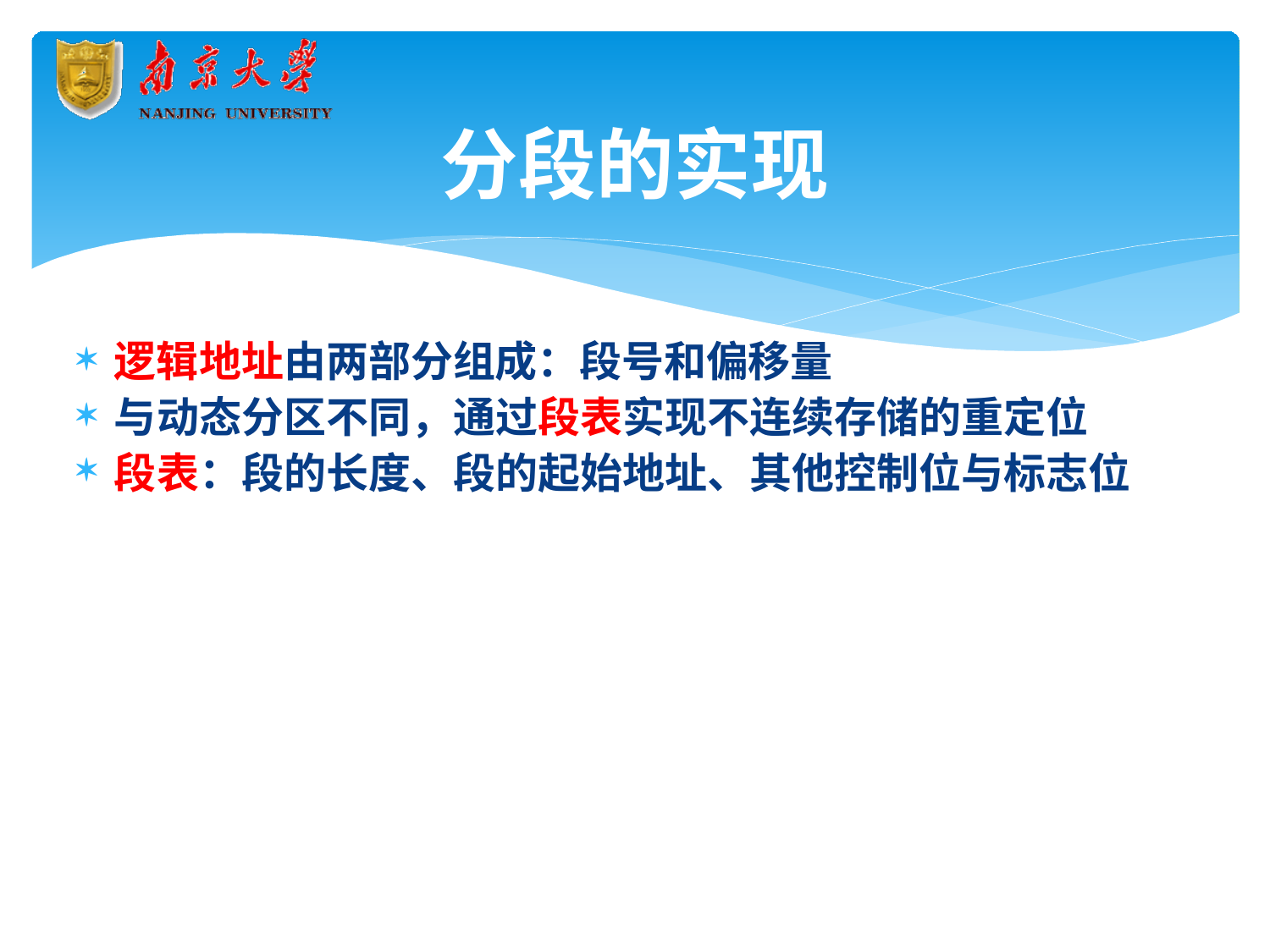

# 分段的实现
逻辑地址由两部分组成：段号和偏移量
与动态分区不同，通过段表实现不连续存储的重定位
段表：段的长度、段的起始地址、其他控制位与标志位